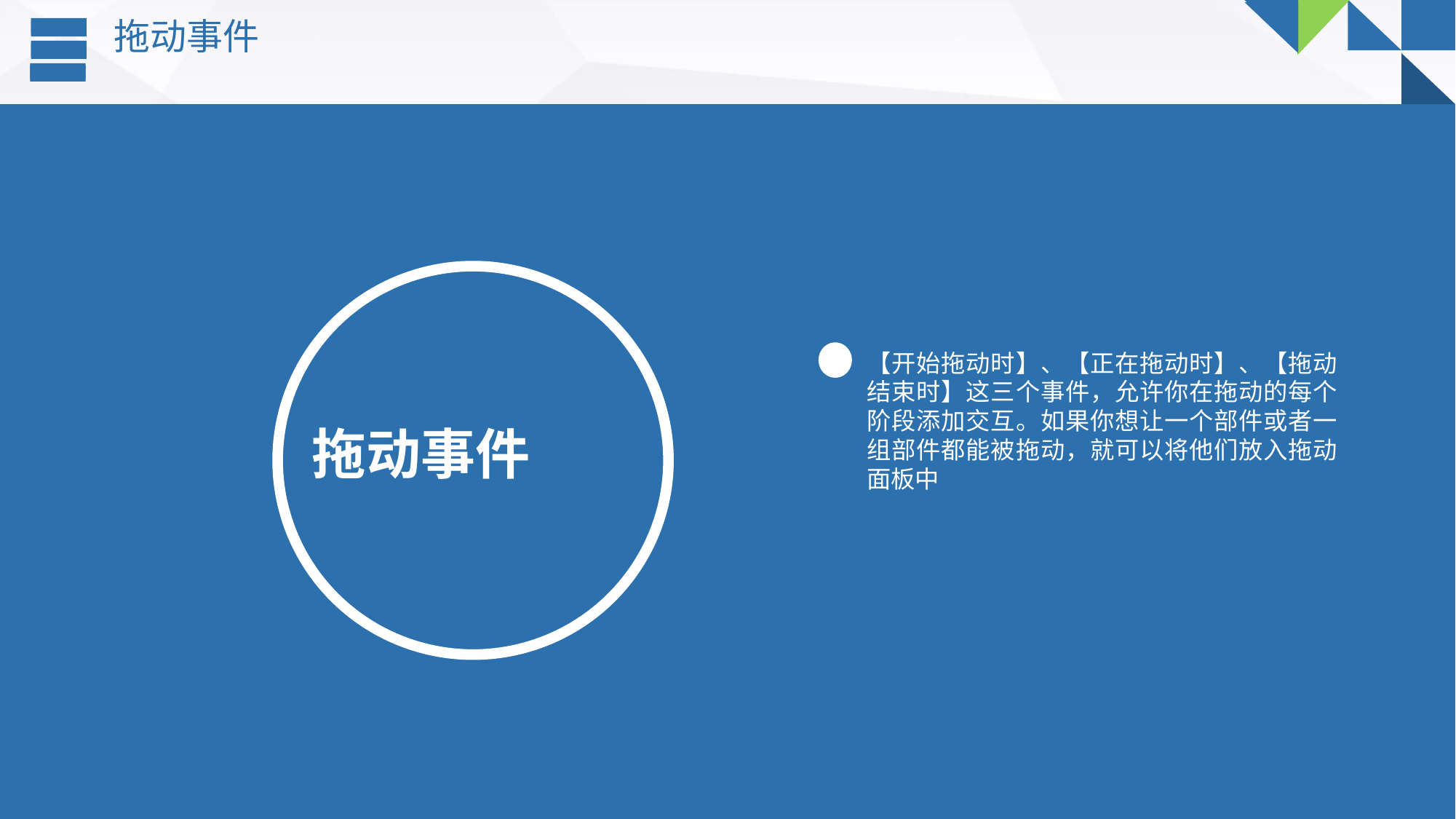

拖动事件

【开始拖动时】、【正在拖动时】、【拖动结束时】这三个事件，允许你在拖动的每个阶段添加交互。如果你想让一个部件或者一组部件都能被拖动，就可以将他们放入拖动面板中
拖动事件